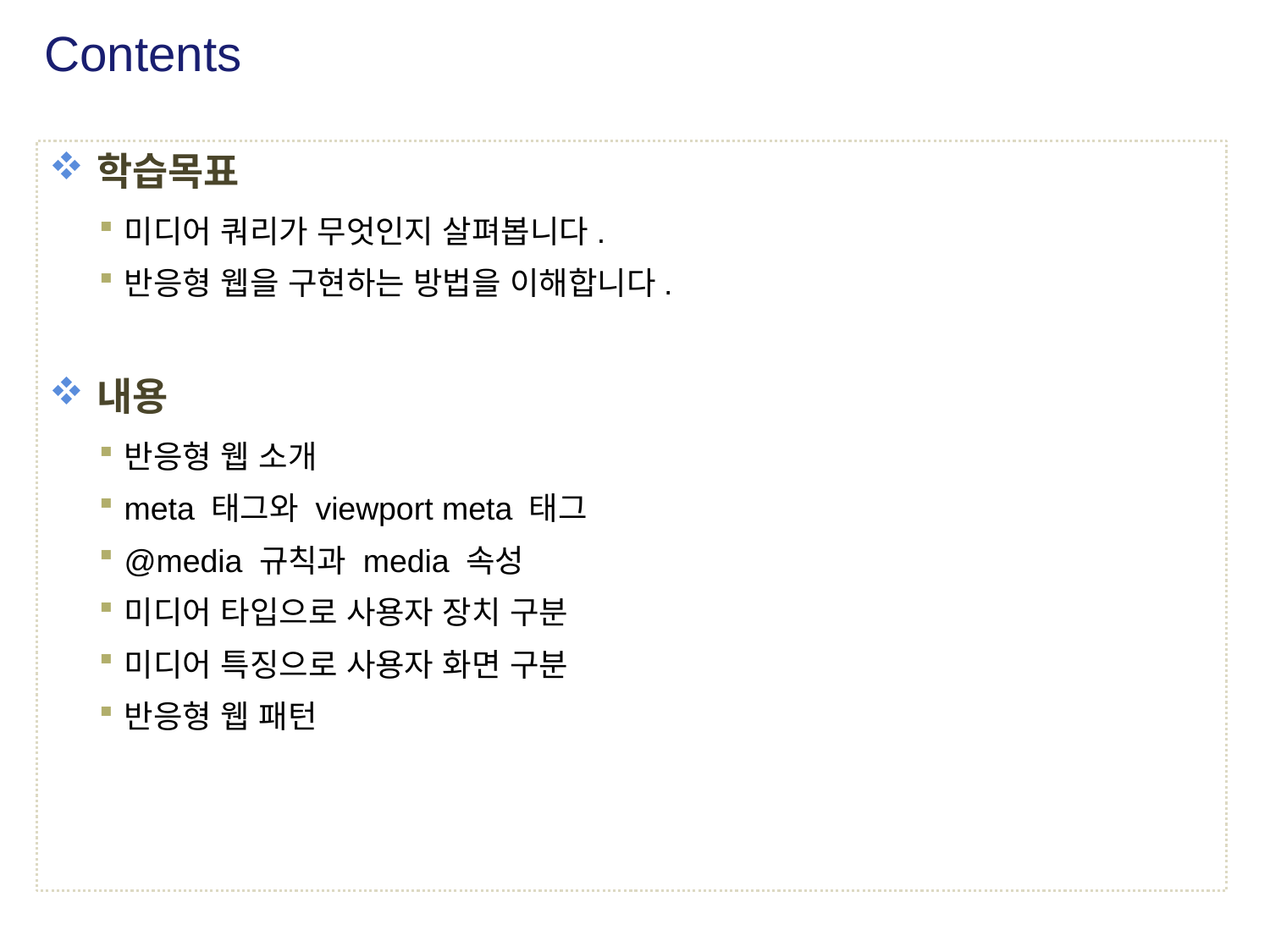

학습목표
미디어 쿼리가 무엇인지 살펴봅니다.
반응형 웹을 구현하는 방법을 이해합니다.

내용
반응형 웹 소개
meta 태그와 viewport meta 태그
@media 규칙과 media 속성
미디어 타입으로 사용자 장치 구분
미디어 특징으로 사용자 화면 구분
반응형 웹 패턴